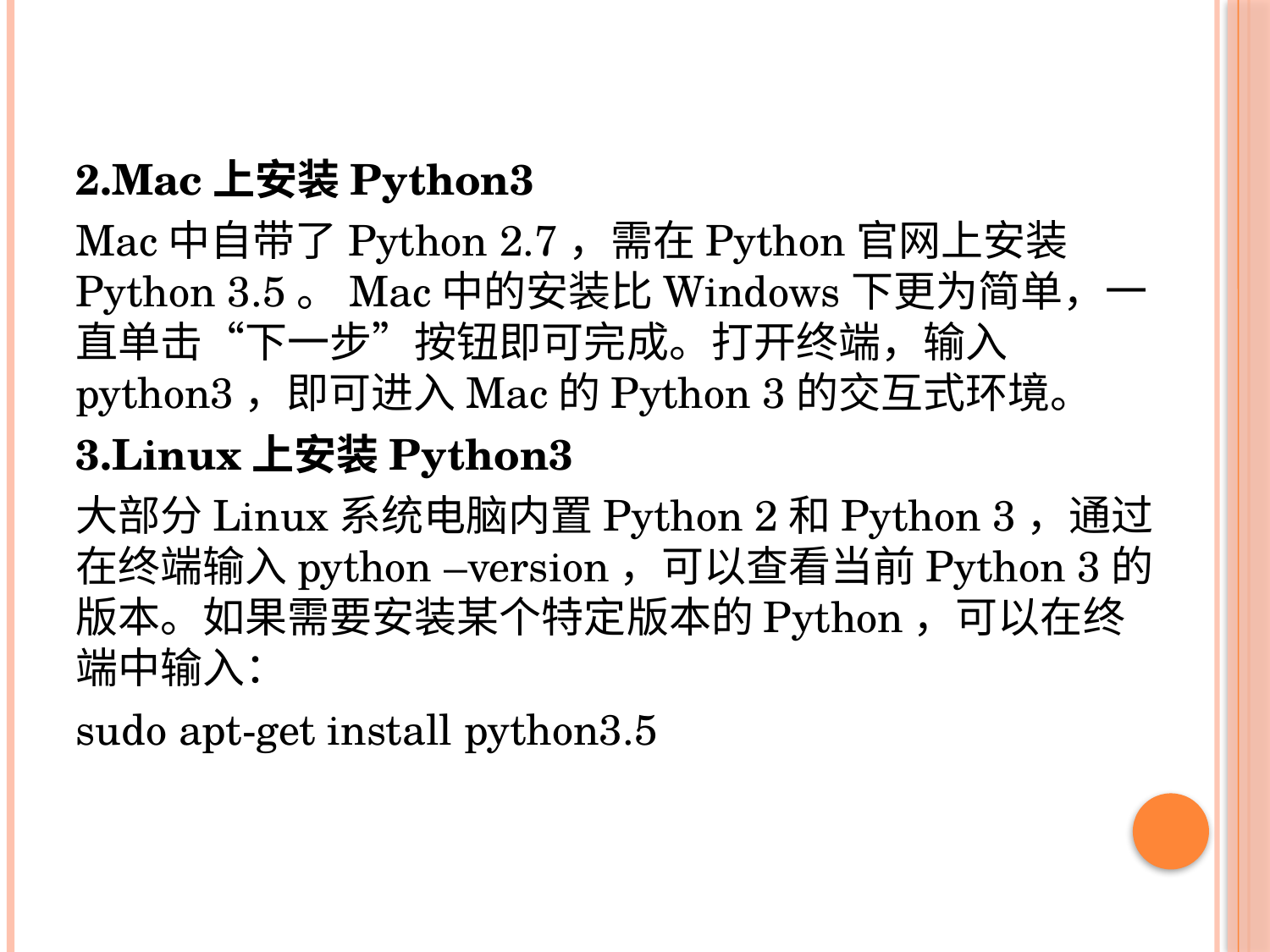

2.Mac上安装Python3
Mac中自带了Python 2.7，需在Python官网上安装Python 3.5。Mac中的安装比Windows下更为简单，一直单击“下一步”按钮即可完成。打开终端，输入python3，即可进入Mac的Python 3的交互式环境。
3.Linux上安装Python3
大部分Linux系统电脑内置Python 2和Python 3，通过在终端输入python –version，可以查看当前Python 3的版本。如果需要安装某个特定版本的Python，可以在终端中输入：
sudo apt-get install python3.5